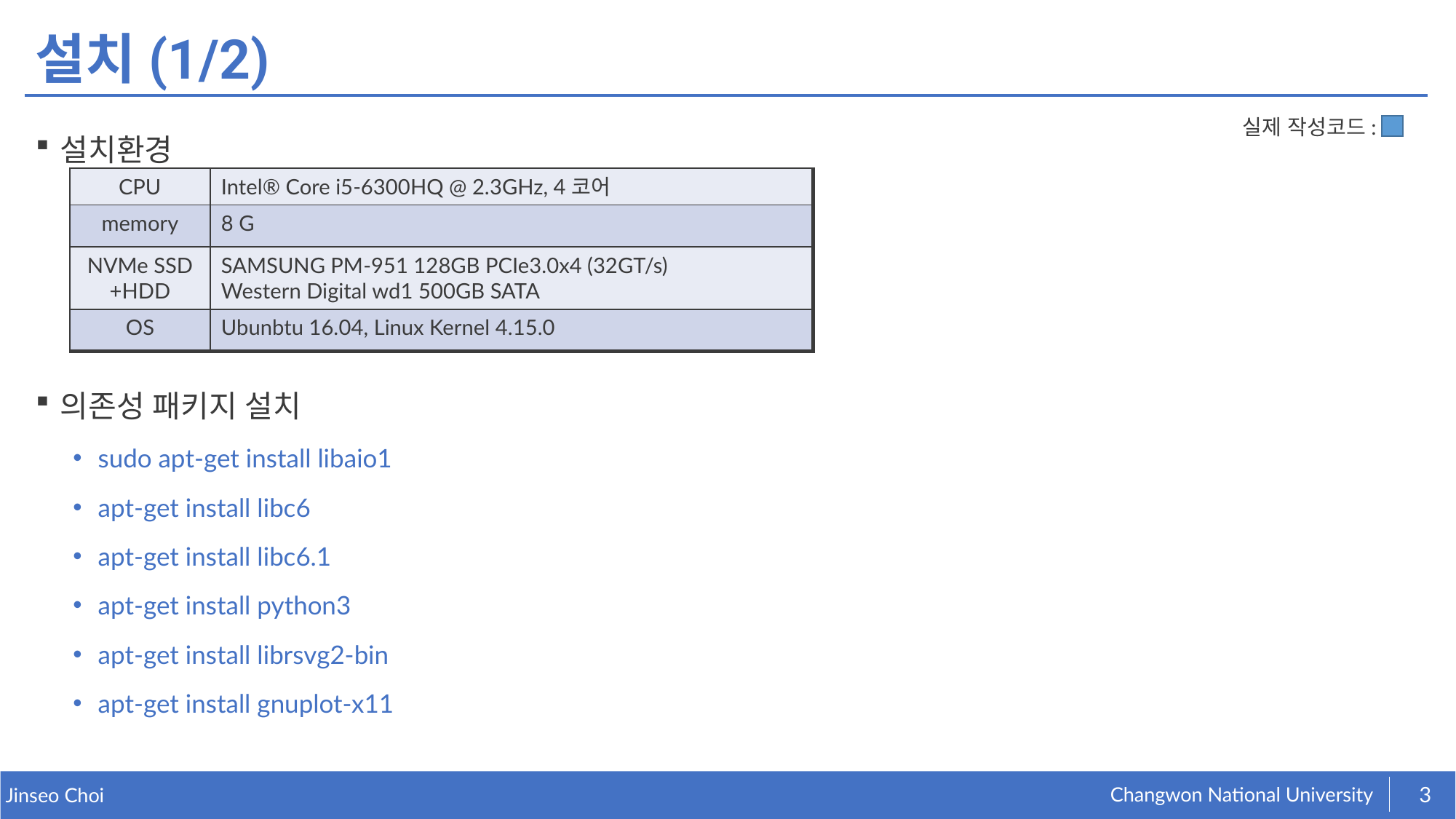

# 설치(1/2)
실제 작성코드:
설치환경

의존성 패키지 설치
sudo apt-get install libaio1
apt-get install libc6
apt-get install libc6.1
apt-get install python3
apt-get install librsvg2-bin
apt-get install gnuplot-x11

| CPU​ | Intel® Core i5-6300HQ @ 2.3GHz, 4코어​ |
| --- | --- |
| memory​ | 8 G​ |
| NVMe SSD​+HDD | SAMSUNG PM-951 128GB PCIe3.0x4 (32GT/s)​ Western Digital wd1 500GB SATA |
| OS​ | Ubunbtu 16.04, Linux Kernel 4.15.0​ |
3